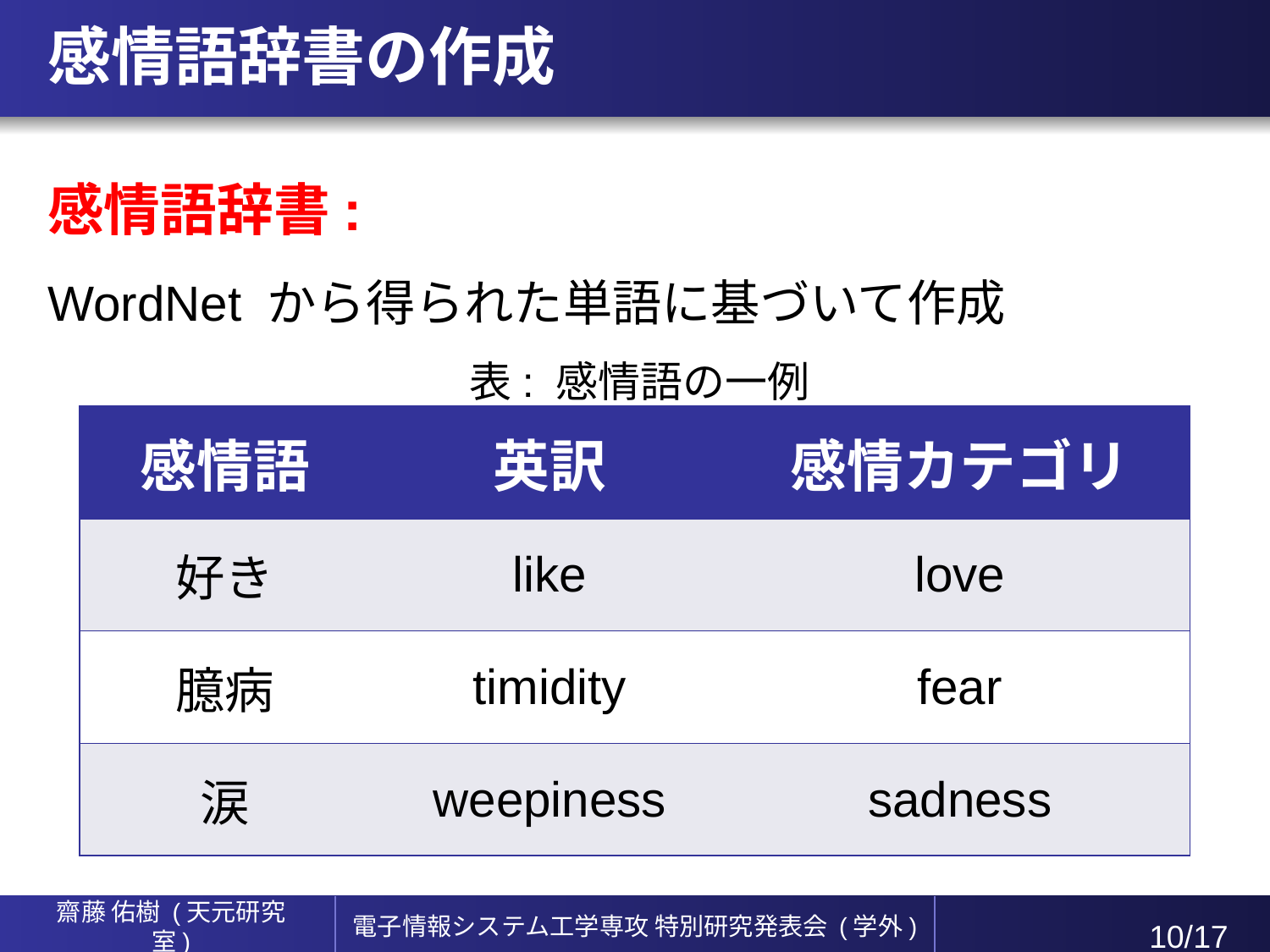

# 感情語辞書の作成
感情語辞書:
WordNet から得られた単語に基づいて作成
 表: 感情語の一例
| 感情語 | 英訳 | 感情カテゴリ |
| --- | --- | --- |
| 好き | like | love |
| 臆病 | timidity | fear |
| 涙 | weepiness | sadness |
10/17